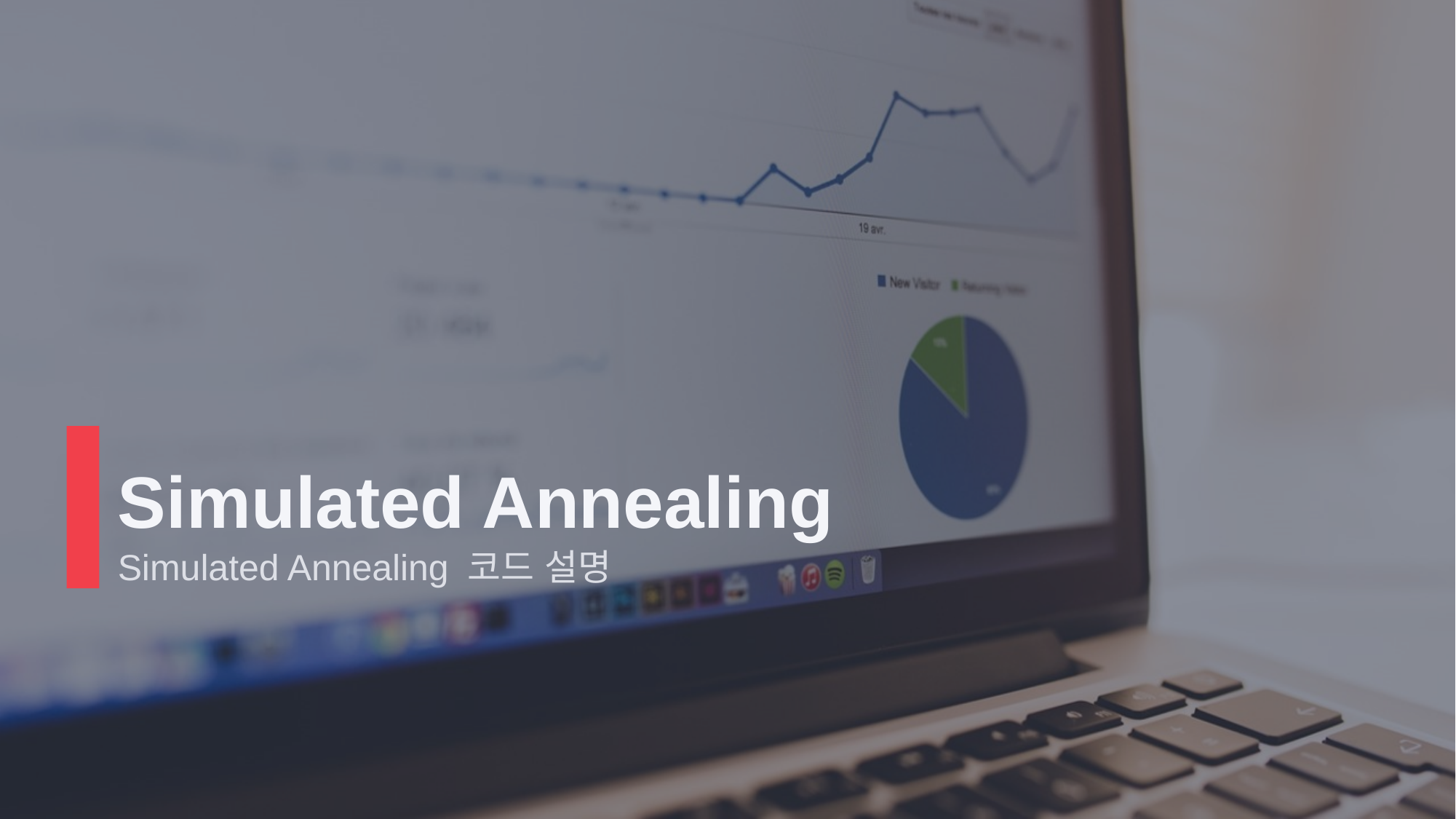

# Simulated Annealing
Simulated Annealing 코드 설명